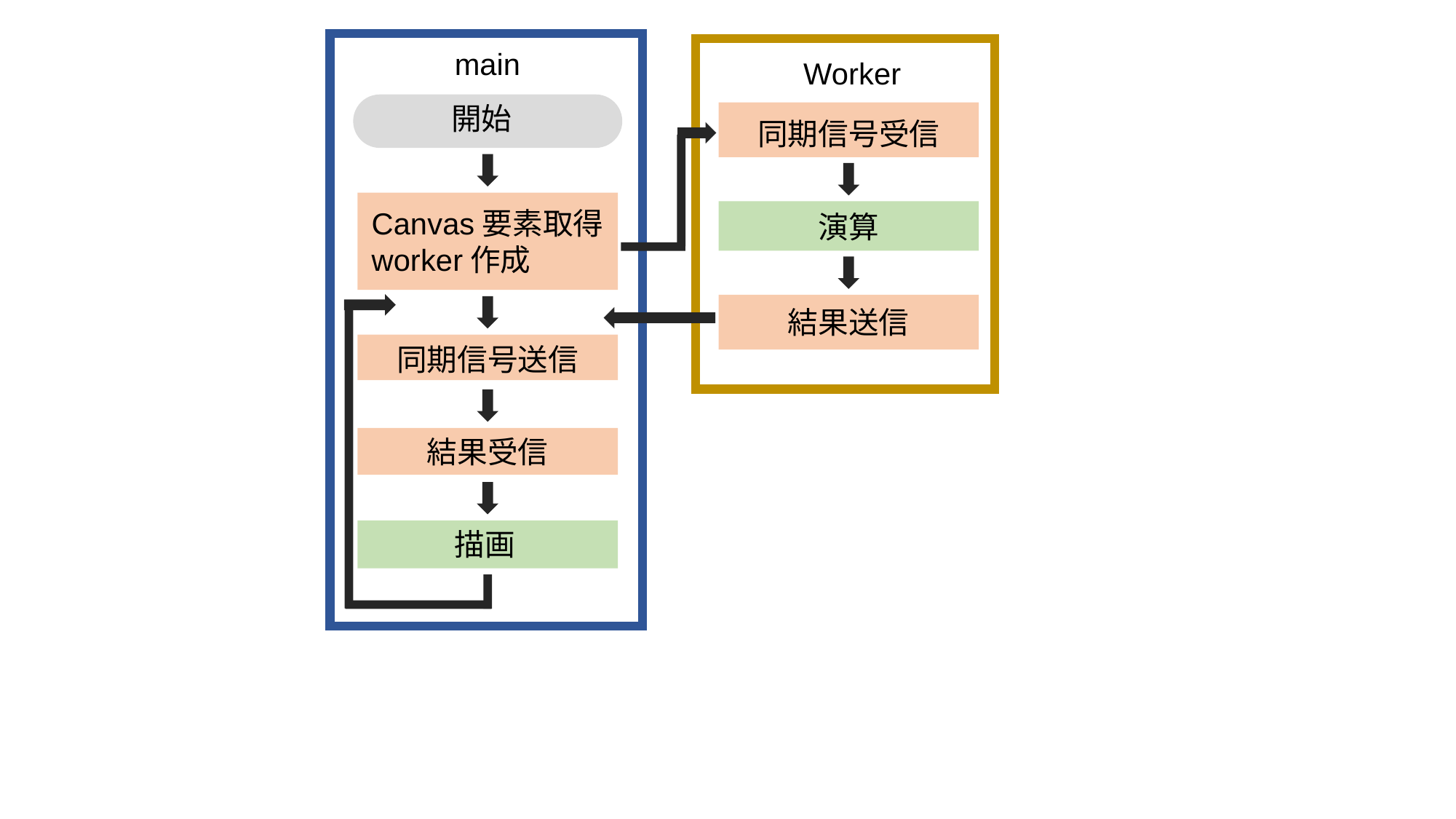

main
Worker

開始

同期信号受信

Canvas要素取得
worker作成

演算

結果送信

同期信号送信

結果受信

描画